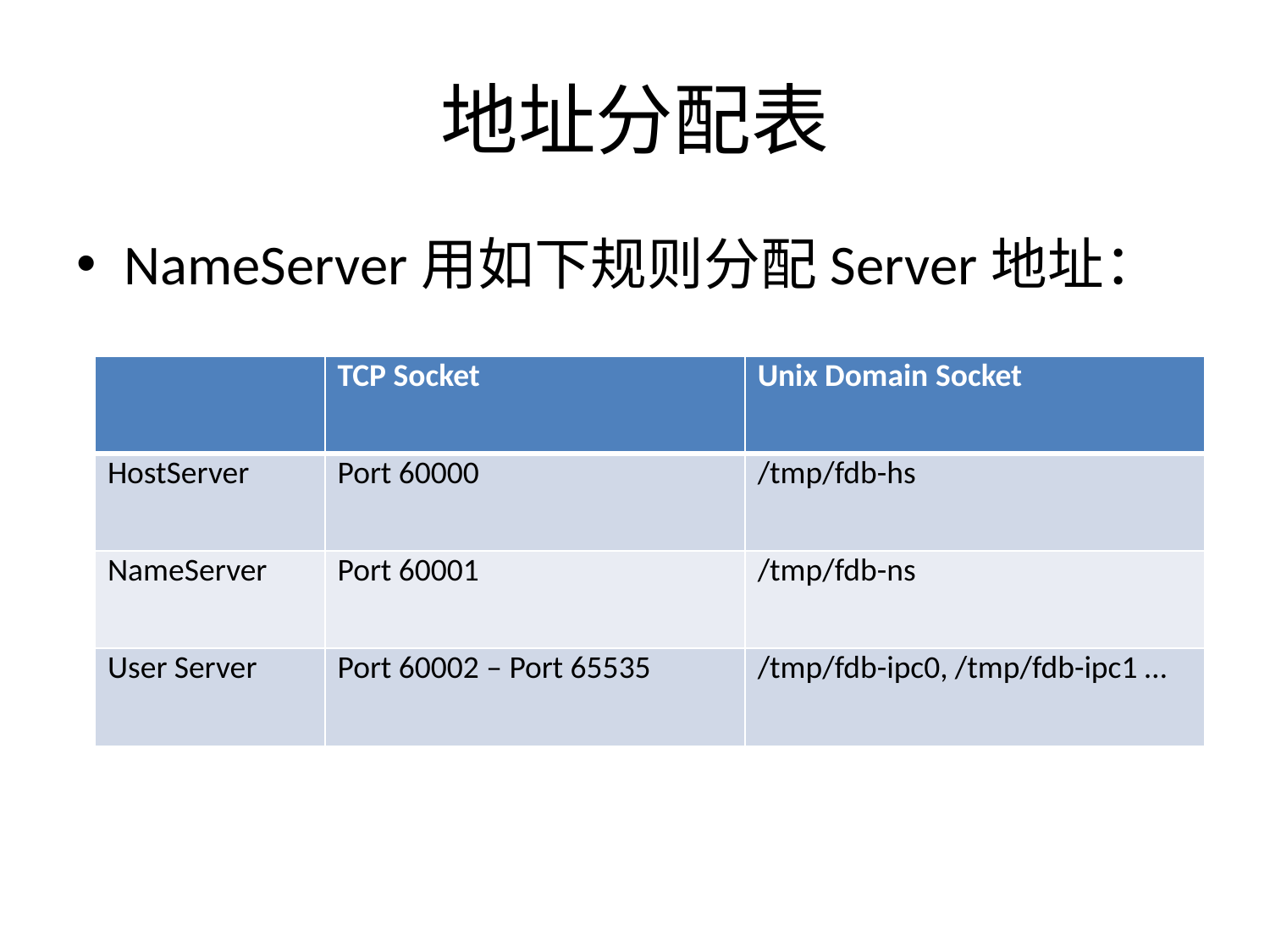

# 地址分配表
NameServer用如下规则分配Server地址：
|  | TCP Socket | Unix Domain Socket |
| --- | --- | --- |
| HostServer | Port 60000 | /tmp/fdb-hs |
| NameServer | Port 60001 | /tmp/fdb-ns |
| User Server | Port 60002 – Port 65535 | /tmp/fdb-ipc0, /tmp/fdb-ipc1 … |